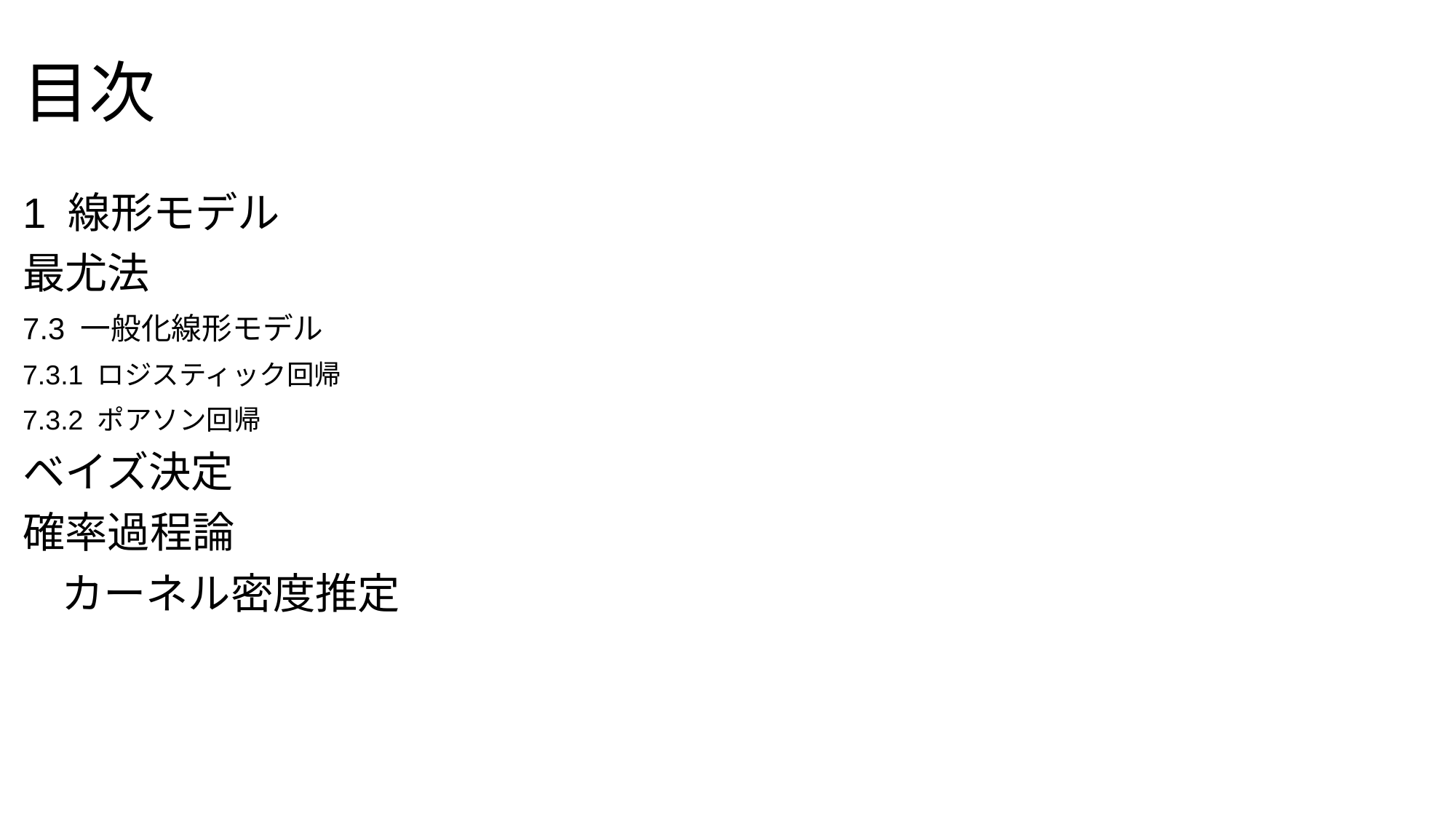

# 目次
1 線形モデル
最尤法
7.3 一般化線形モデル
7.3.1 ロジスティック回帰
7.3.2 ポアソン回帰
ベイズ決定
確率過程論
   カーネル密度推定